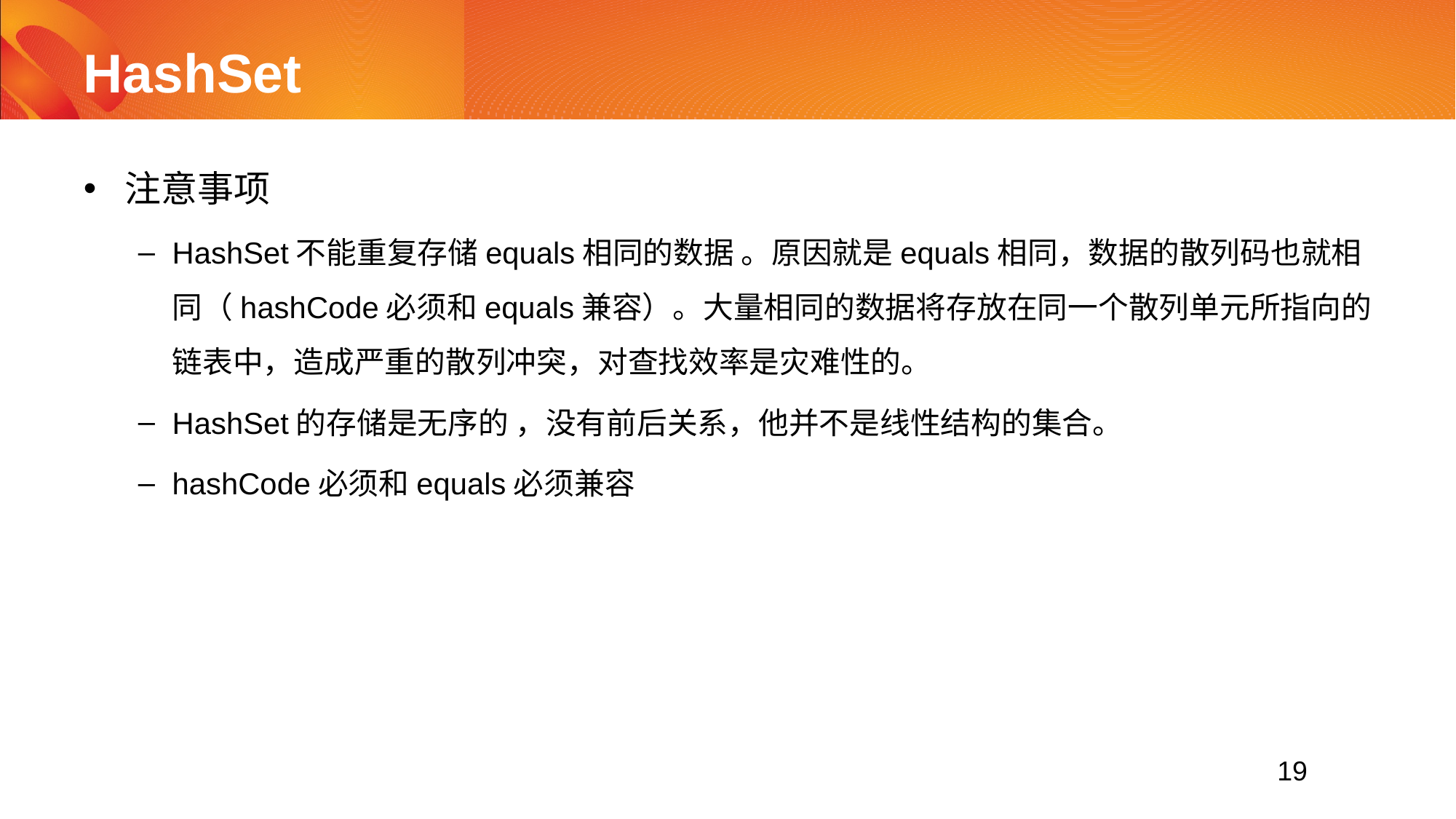

# HashSet
注意事项
HashSet不能重复存储equals相同的数据 。原因就是equals相同，数据的散列码也就相同（hashCode必须和equals兼容）。大量相同的数据将存放在同一个散列单元所指向的链表中，造成严重的散列冲突，对查找效率是灾难性的。
HashSet的存储是无序的 ，没有前后关系，他并不是线性结构的集合。
hashCode必须和equals必须兼容